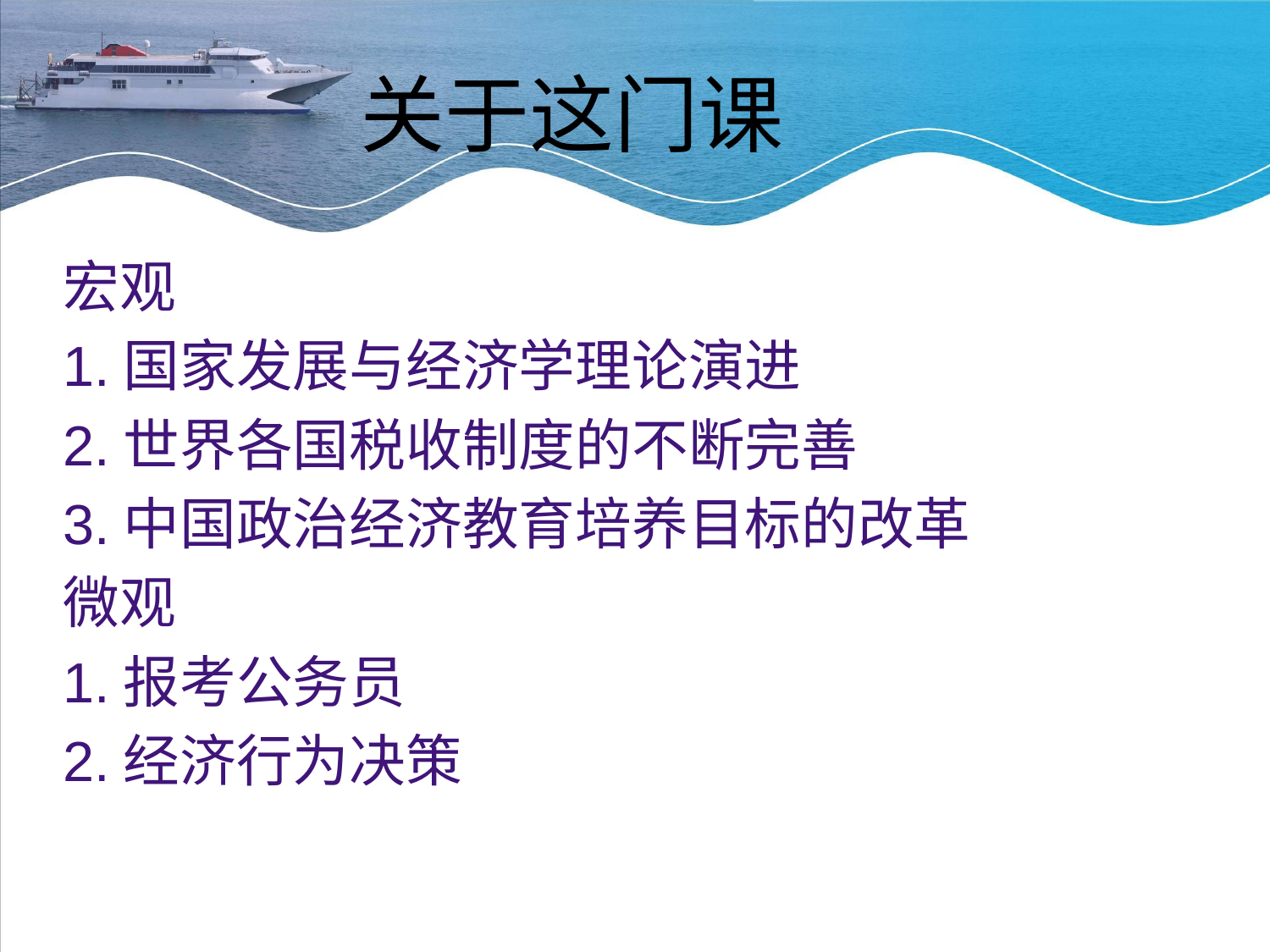

# 关于这门课
宏观
1.国家发展与经济学理论演进
2.世界各国税收制度的不断完善
3.中国政治经济教育培养目标的改革
微观
1.报考公务员
2.经济行为决策